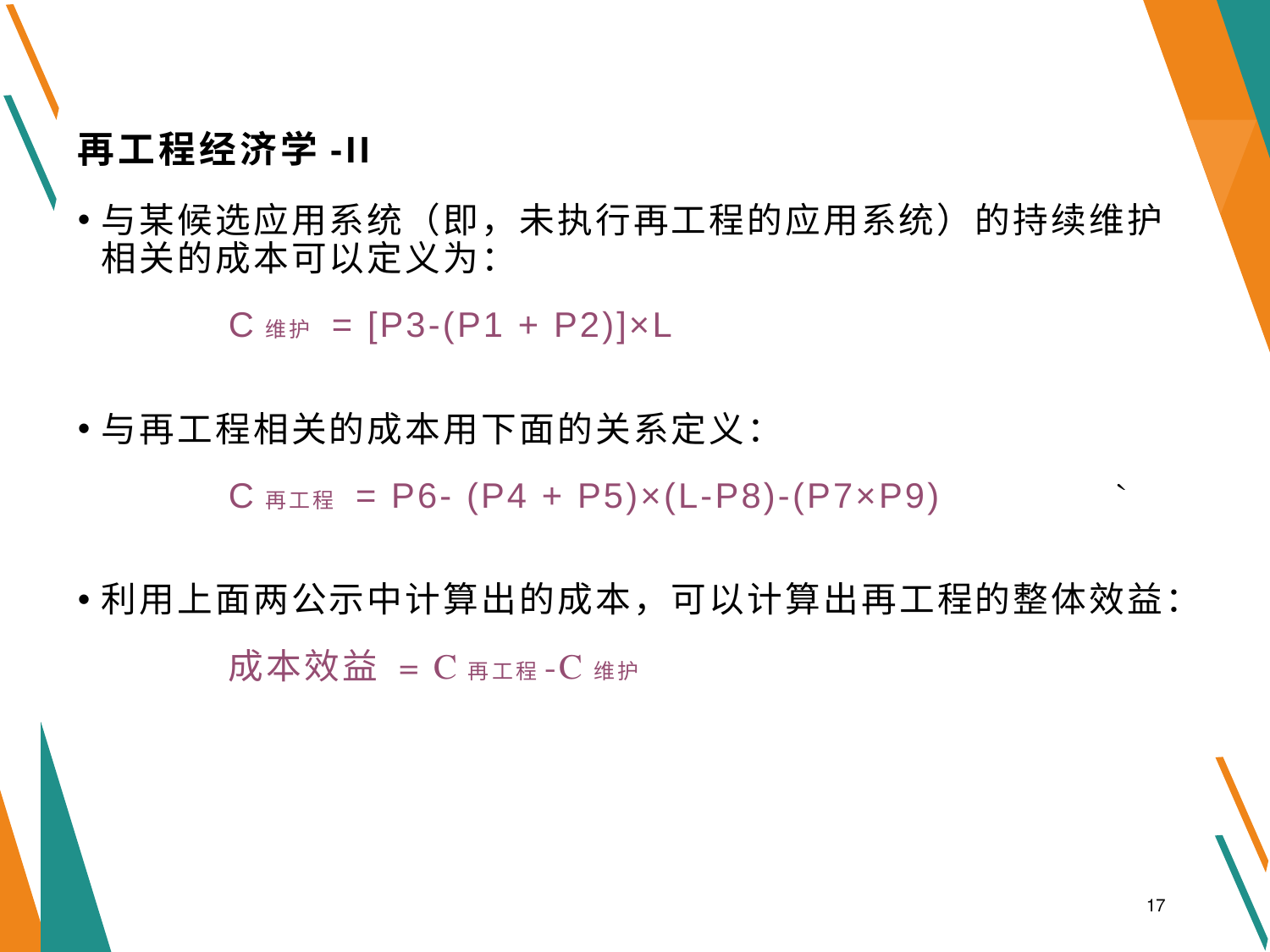

# 再工程经济学-II
与某候选应用系统（即，未执行再工程的应用系统）的持续维护相关的成本可以定义为：
		C维护 = [P3-(P1 + P2)]×L
与再工程相关的成本用下面的关系定义：
		C再工程 = P6- (P4 + P5)×(L-P8)-(P7×P9)		`
利用上面两公示中计算出的成本，可以计算出再工程的整体效益：
		成本效益 = C再工程-C维护
17